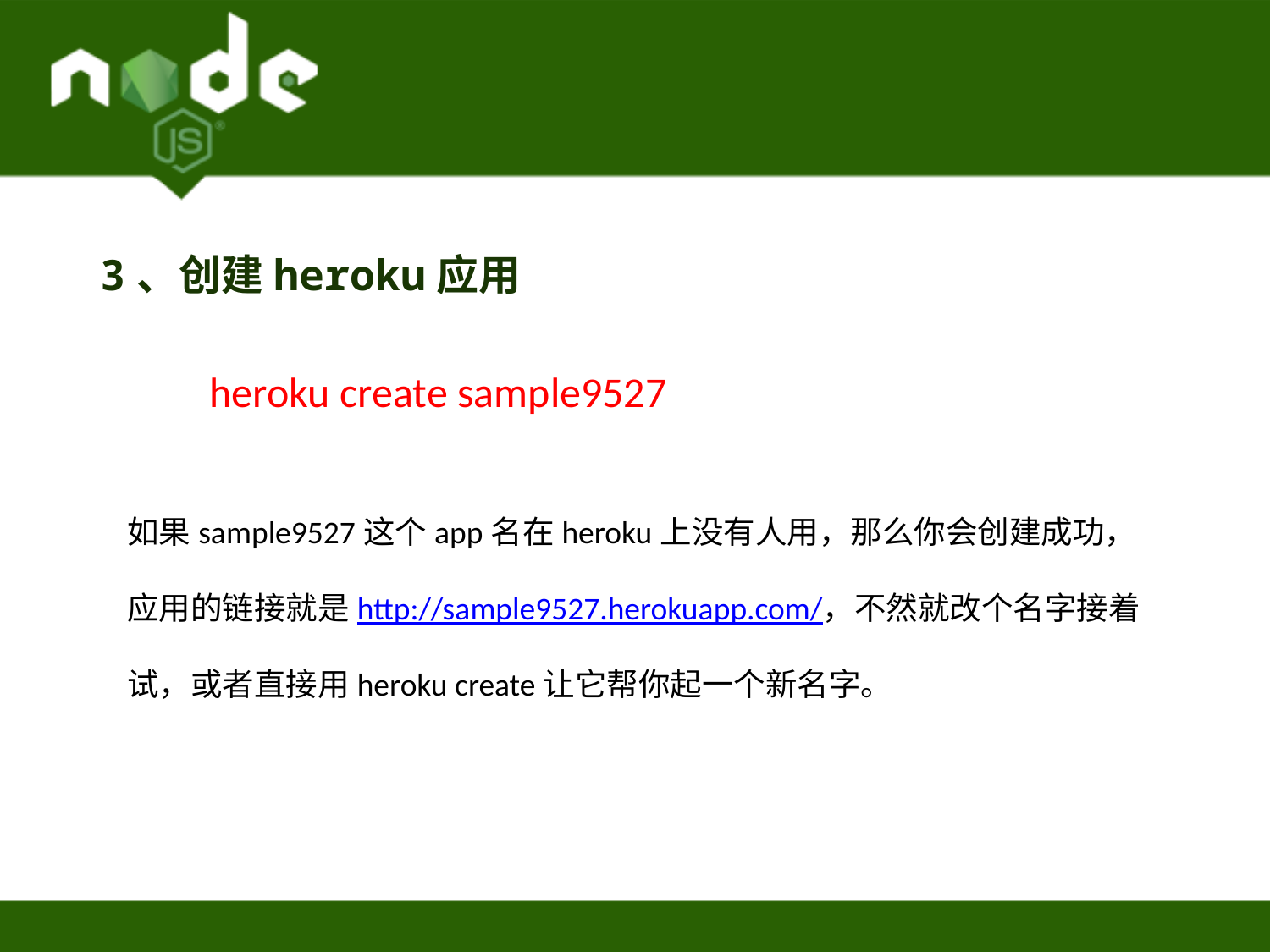

3、创建heroku应用
heroku create sample9527
如果sample9527这个app名在heroku上没有人用，那么你会创建成功，应用的链接就是http://sample9527.herokuapp.com/，不然就改个名字接着试，或者直接用heroku create让它帮你起一个新名字。